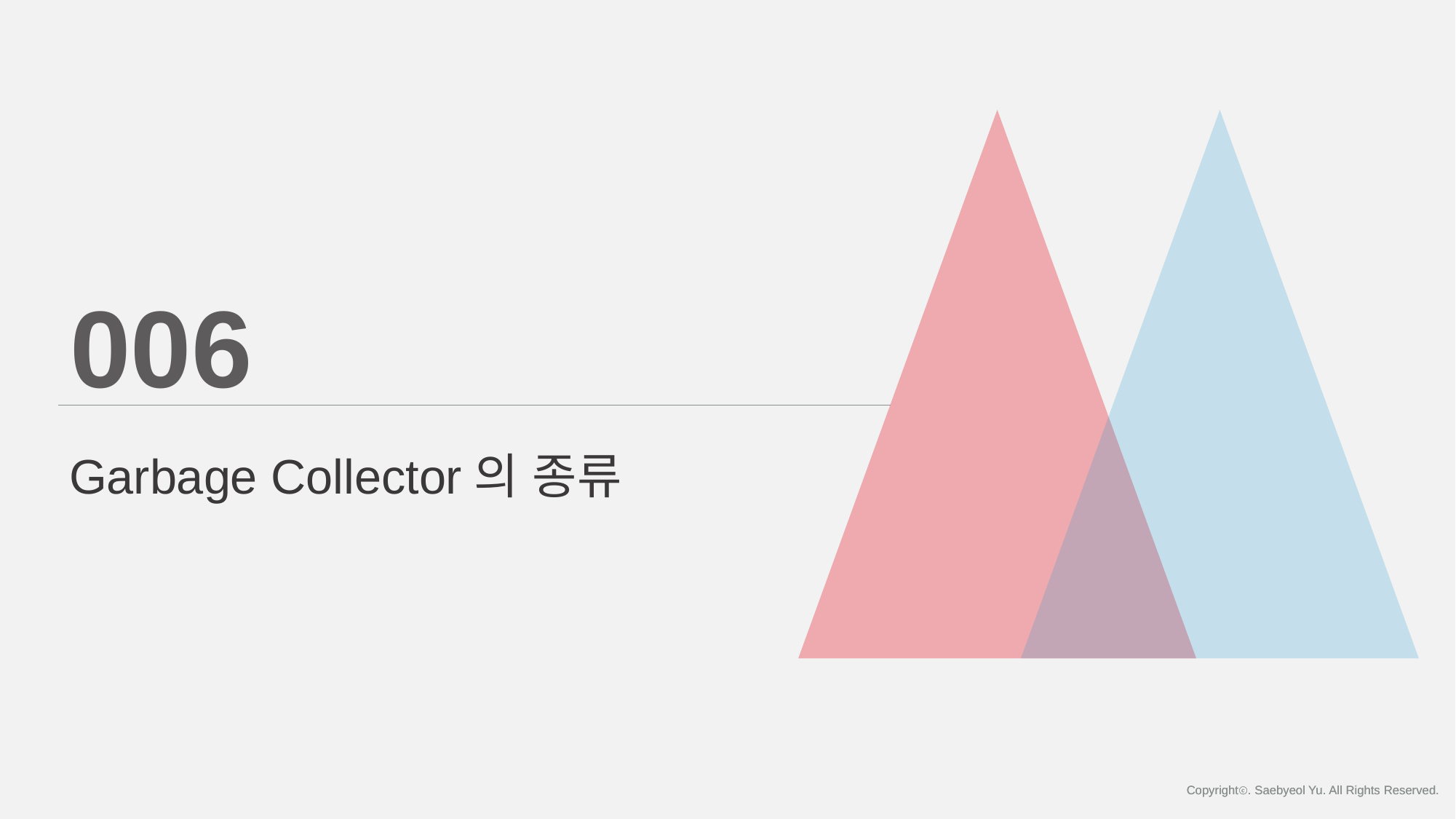

006
Garbage Collector의 종류
Copyrightⓒ. Saebyeol Yu. All Rights Reserved.